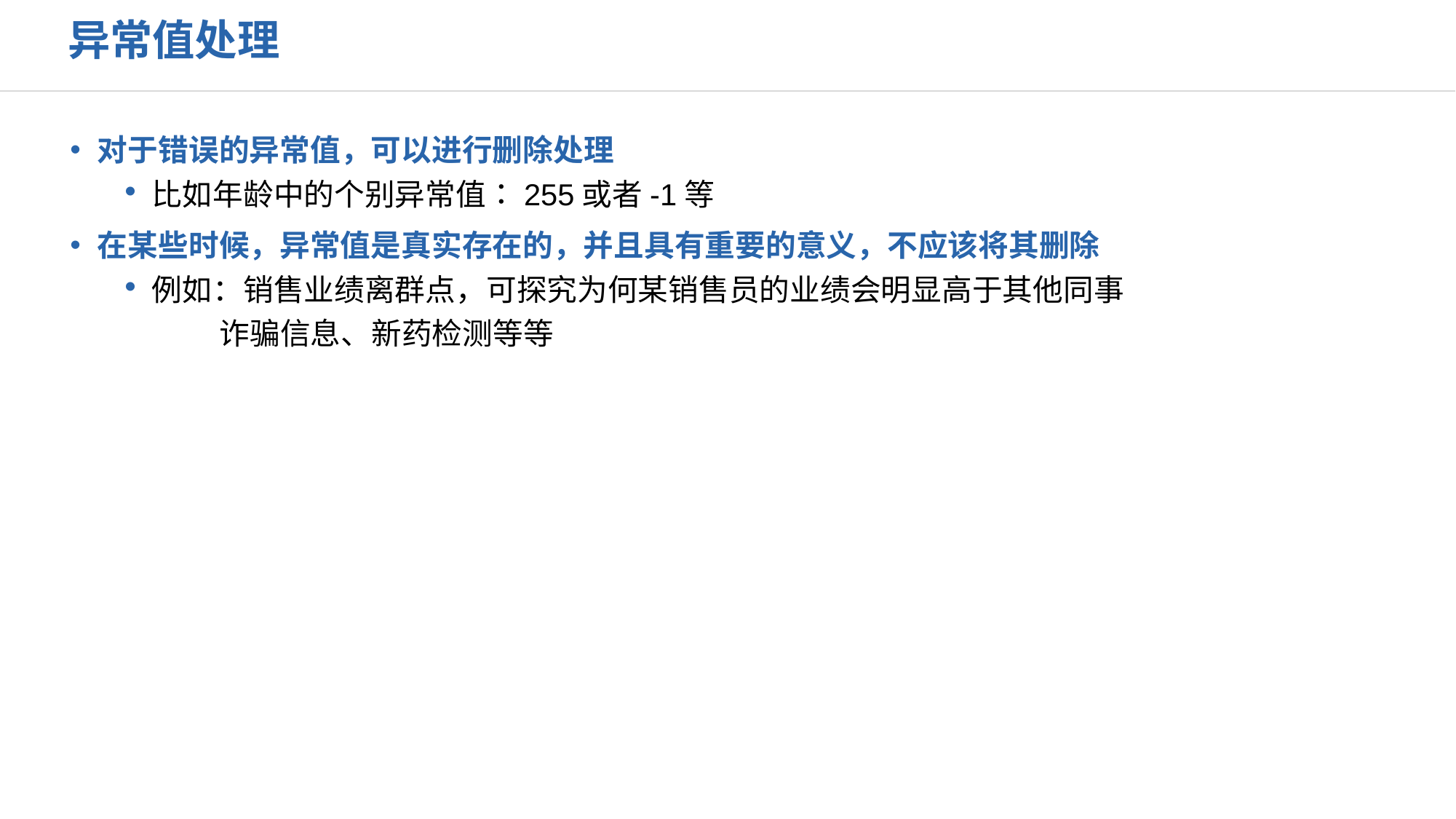

异常值处理
对于错误的异常值，可以进行删除处理
比如年龄中的个别异常值：255或者-1等
在某些时候，异常值是真实存在的，并且具有重要的意义，不应该将其删除
例如：销售业绩离群点，可探究为何某销售员的业绩会明显高于其他同事
             诈骗信息、新药检测等等